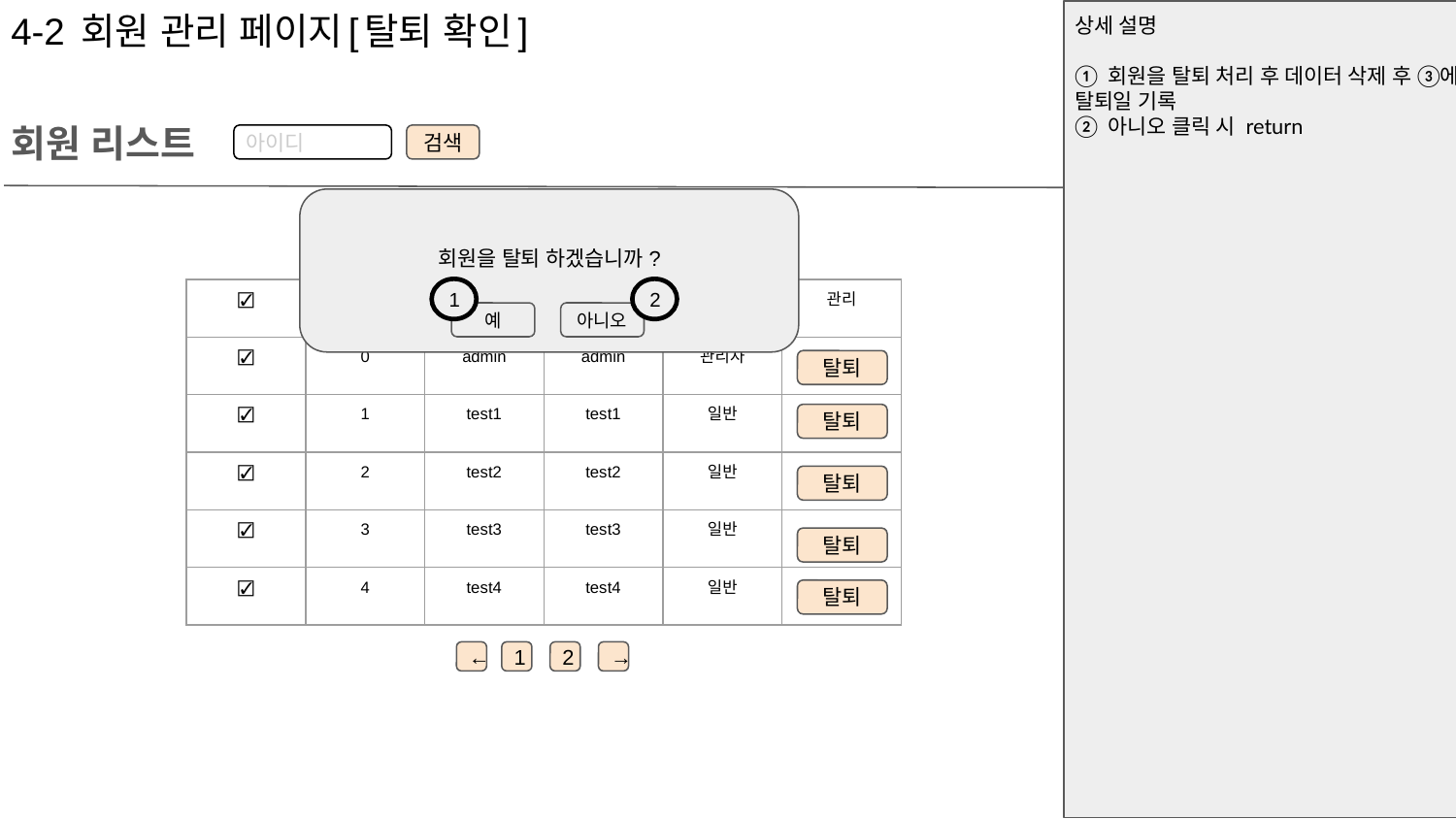

# 4-2 회원 관리 페이지[탈퇴 확인]
상세 설명

① 회원을 탈퇴 처리 후 데이터 삭제 후 ③에 탈퇴일 기록
② 아니오 클릭 시 return

회원 리스트
아이디
검색
회원을 탈퇴 하겠습니까?

2
1
| ☑️ | 회원번호 | 아이디 | 이름 | 등급 | 관리 |
| --- | --- | --- | --- | --- | --- |
| ☑️ | 0 | admin | admin | 관리자 |  |
| ☑️ | 1 | test1 | test1 | 일반 |  |
| ☑️ | 2 | test2 | test2 | 일반 |  |
| ☑️ | 3 | test3 | test3 | 일반 |  |
| ☑️ | 4 | test4 | test4 | 일반 |  |
예
아니오
탈퇴
탈퇴
탈퇴
탈퇴
탈퇴
←
1
2
→